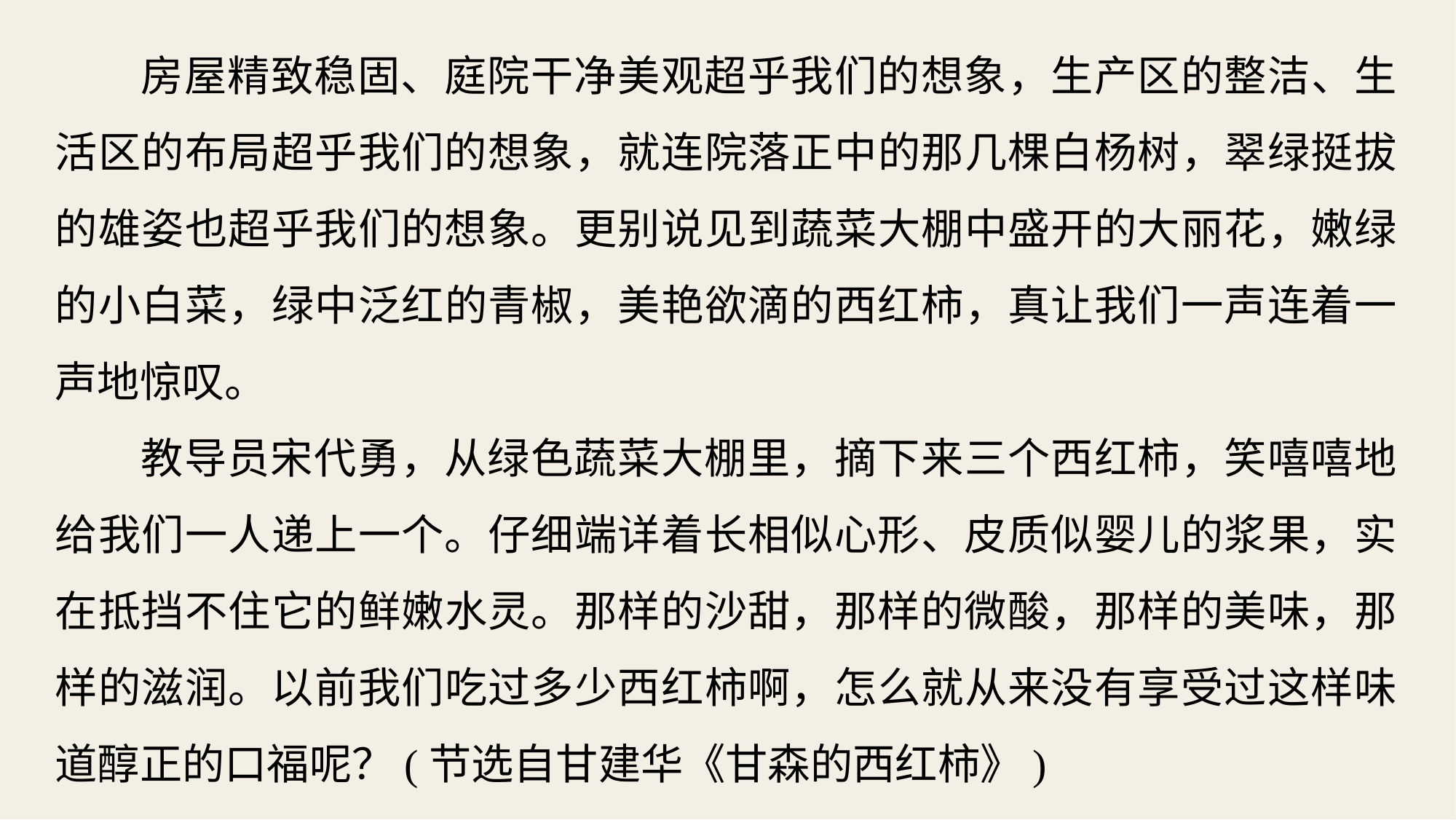

房屋精致稳固、庭院干净美观超乎我们的想象，生产区的整洁、生活区的布局超乎我们的想象，就连院落正中的那几棵白杨树，翠绿挺拔的雄姿也超乎我们的想象。更别说见到蔬菜大棚中盛开的大丽花，嫩绿的小白菜，绿中泛红的青椒，美艳欲滴的西红柿，真让我们一声连着一声地惊叹。
教导员宋代勇，从绿色蔬菜大棚里，摘下来三个西红柿，笑嘻嘻地给我们一人递上一个。仔细端详着长相似心形、皮质似婴儿的浆果，实在抵挡不住它的鲜嫩水灵。那样的沙甜，那样的微酸，那样的美味，那样的滋润。以前我们吃过多少西红柿啊，怎么就从来没有享受过这样味道醇正的口福呢？(节选自甘建华《甘森的西红柿》)